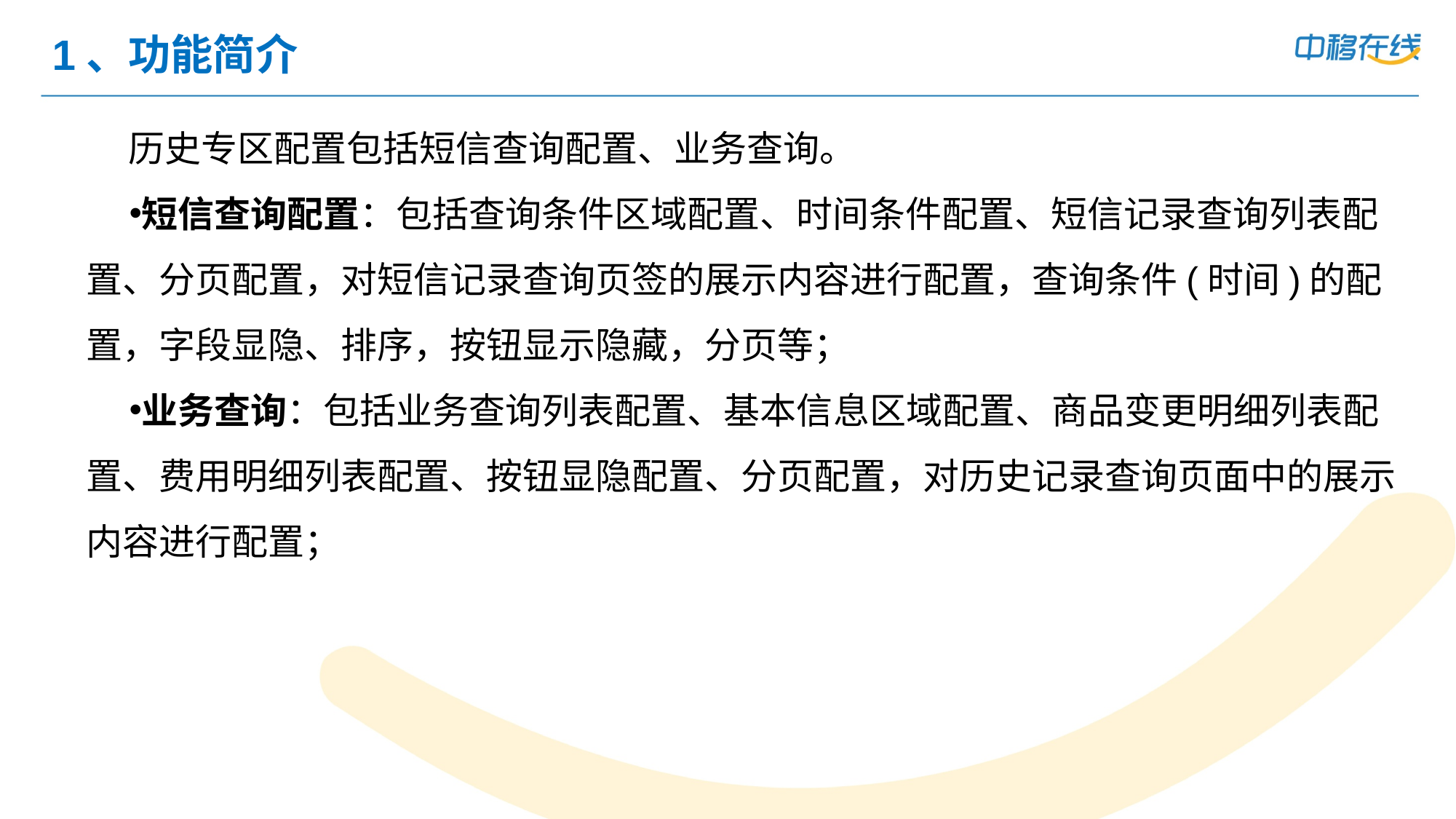

# 1、功能简介
   历史专区配置包括短信查询配置、业务查询。
短信查询配置：包括查询条件区域配置、时间条件配置、短信记录查询列表配置、分页配置，对短信记录查询页签的展示内容进行配置，查询条件(时间)的配置，字段显隐、排序，按钮显示隐藏，分页等；
业务查询：包括业务查询列表配置、基本信息区域配置、商品变更明细列表配置、费用明细列表配置、按钮显隐配置、分页配置，对历史记录查询页面中的展示内容进行配置；